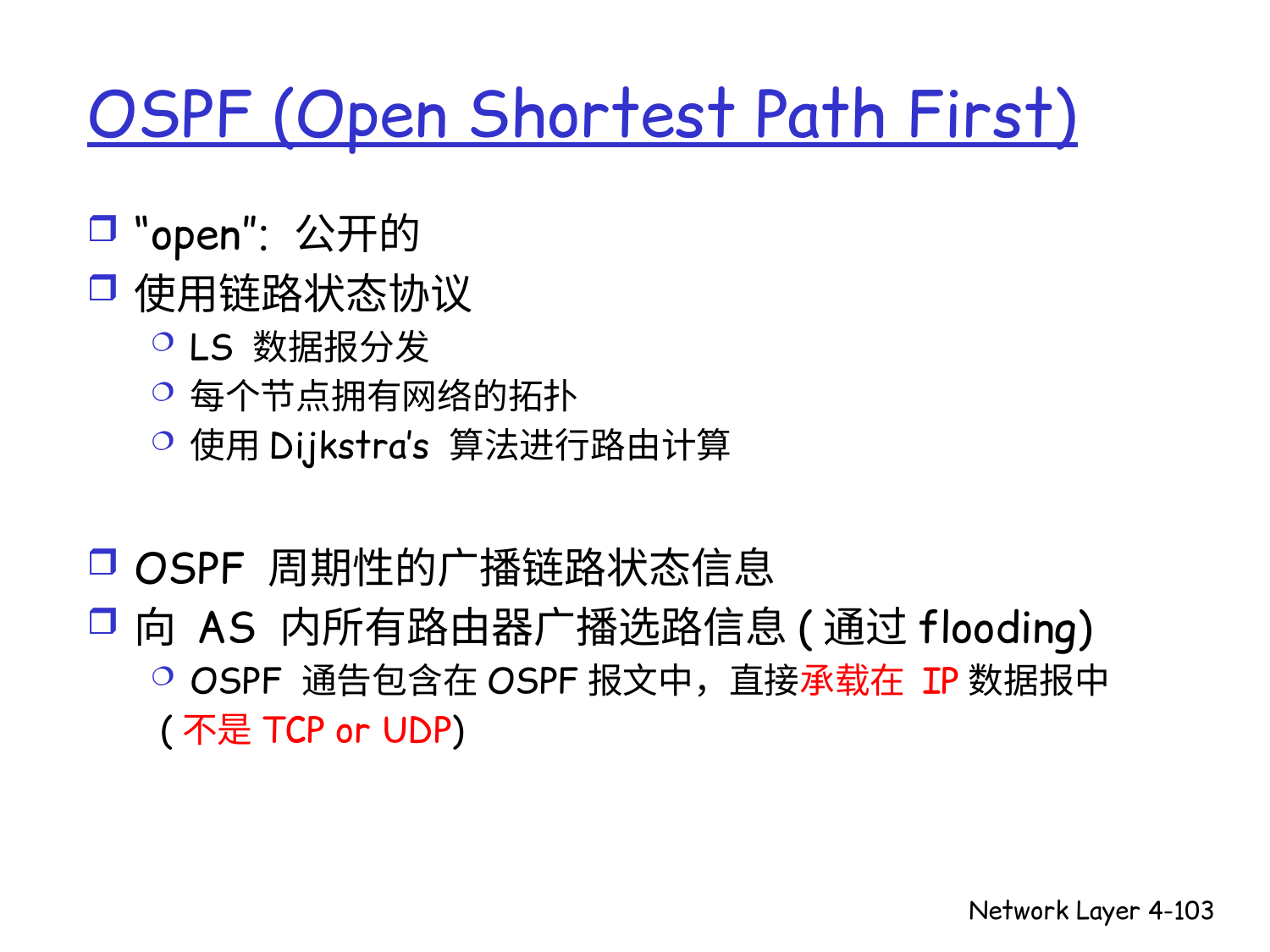

# OSPF (Open Shortest Path First)
“open”: 公开的
使用链路状态协议
LS 数据报分发
每个节点拥有网络的拓扑
使用Dijkstra’s 算法进行路由计算

OSPF 周期性的广播链路状态信息
向 AS 内所有路由器广播选路信息(通过flooding)
OSPF 通告包含在OSPF报文中，直接承载在 IP数据报中
 (不是TCP or UDP)
Network Layer
4-103